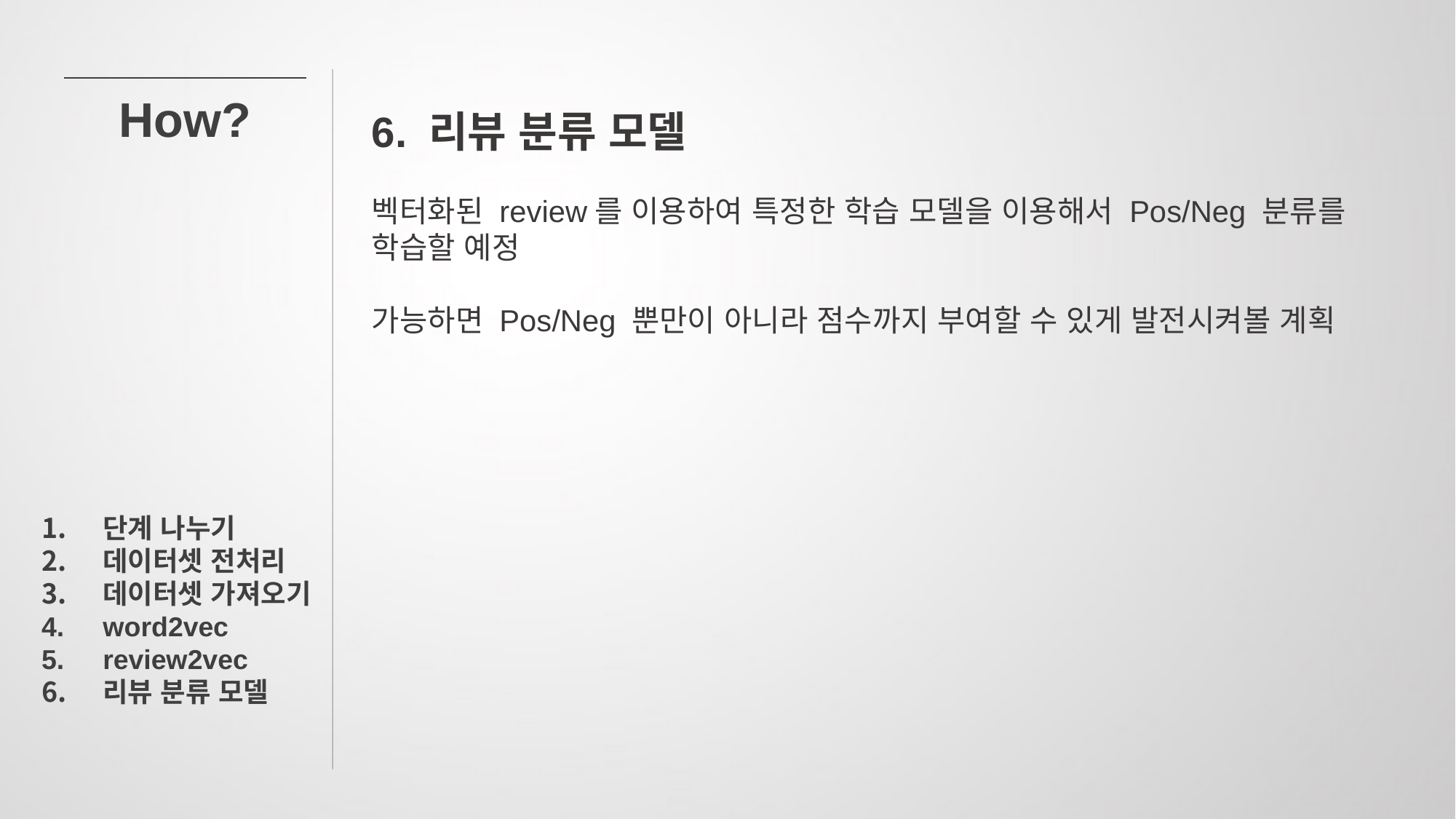

How?
6. 리뷰 분류 모델

벡터화된 review를 이용하여 특정한 학습 모델을 이용해서 Pos/Neg 분류를 학습할 예정

가능하면 Pos/Neg 뿐만이 아니라 점수까지 부여할 수 있게 발전시켜볼 계획
단계 나누기
데이터셋 전처리
데이터셋 가져오기
word2vec
review2vec
리뷰 분류 모델